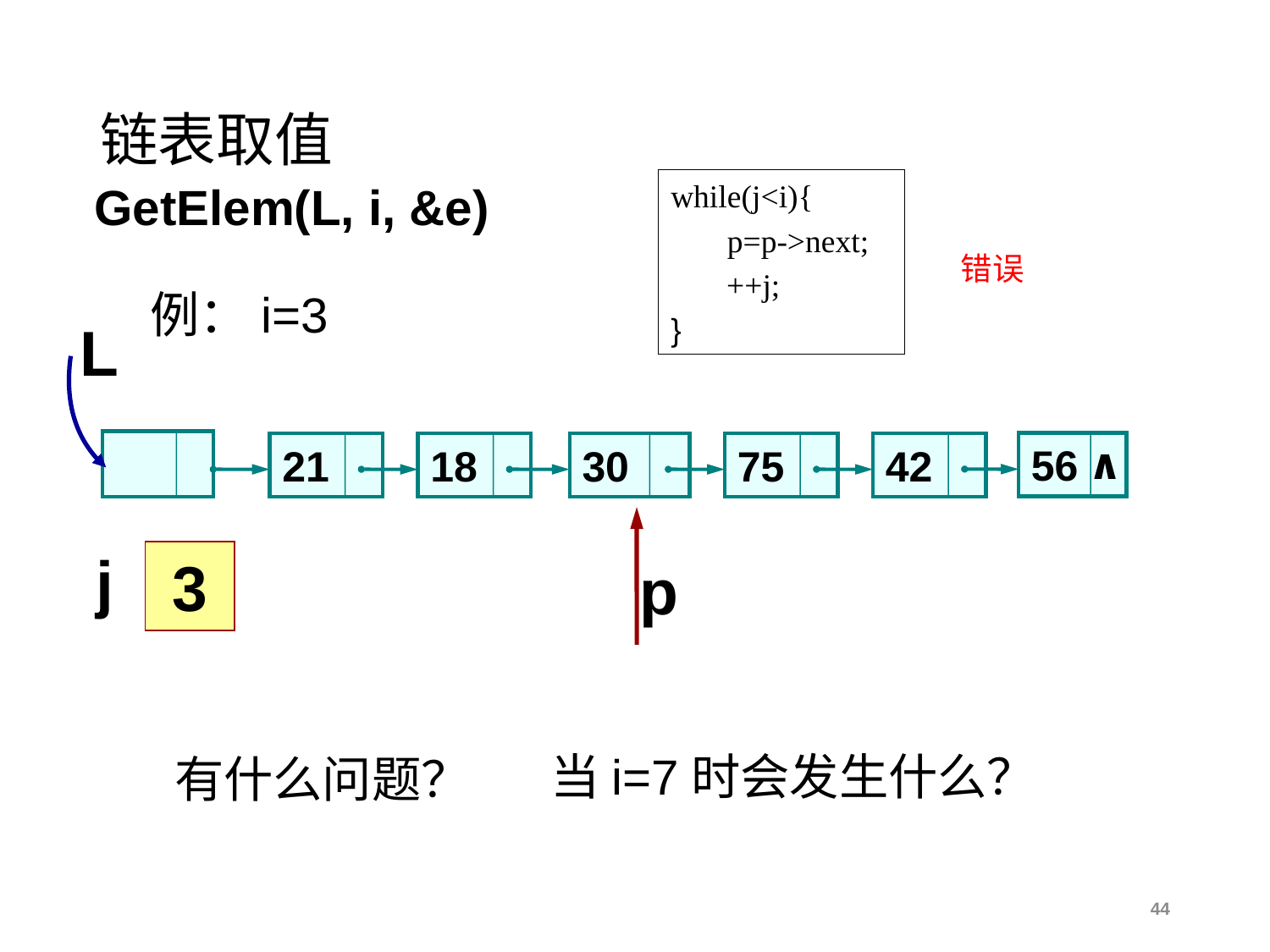

# 链表取值
 GetElem(L, i, &e)
while(j<i){
       p=p->next;
	 ++j;
}
错误
例：i=3
L

∧
56

21

18

30

75

42

p

p

p
j
1
2
3
当i=7时会发生什么？
有什么问题？
44